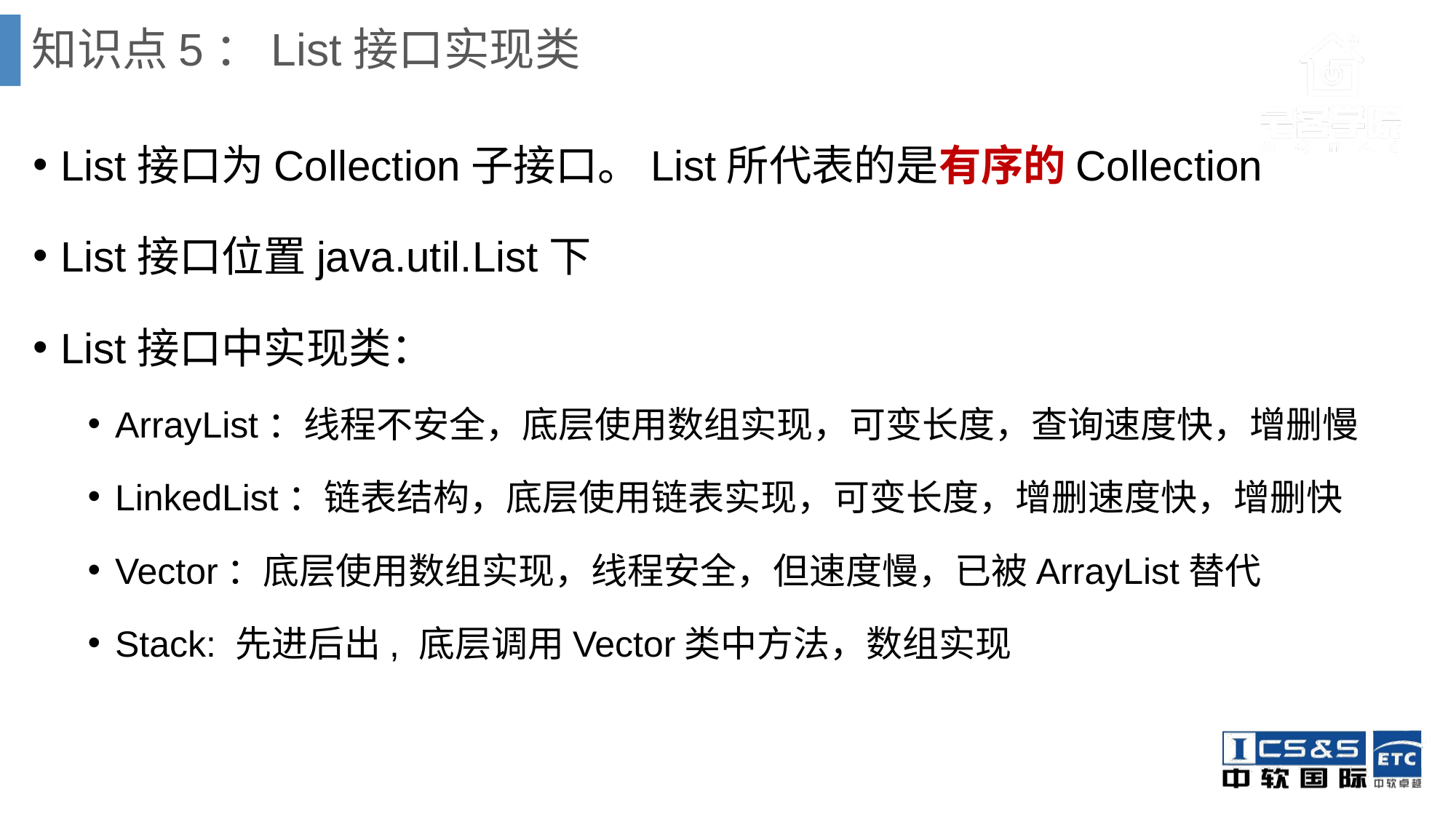

# 知识点5：List接口实现类
List接口为Collection子接口。List所代表的是有序的Collection
List接口位置java.util.List下
List接口中实现类：
ArrayList：线程不安全，底层使用数组实现，可变长度，查询速度快，增删慢
LinkedList：链表结构，底层使用链表实现，可变长度，增删速度快，增删快
Vector：底层使用数组实现，线程安全，但速度慢，已被ArrayList替代
Stack: 先进后出, 底层调用Vector类中方法，数组实现